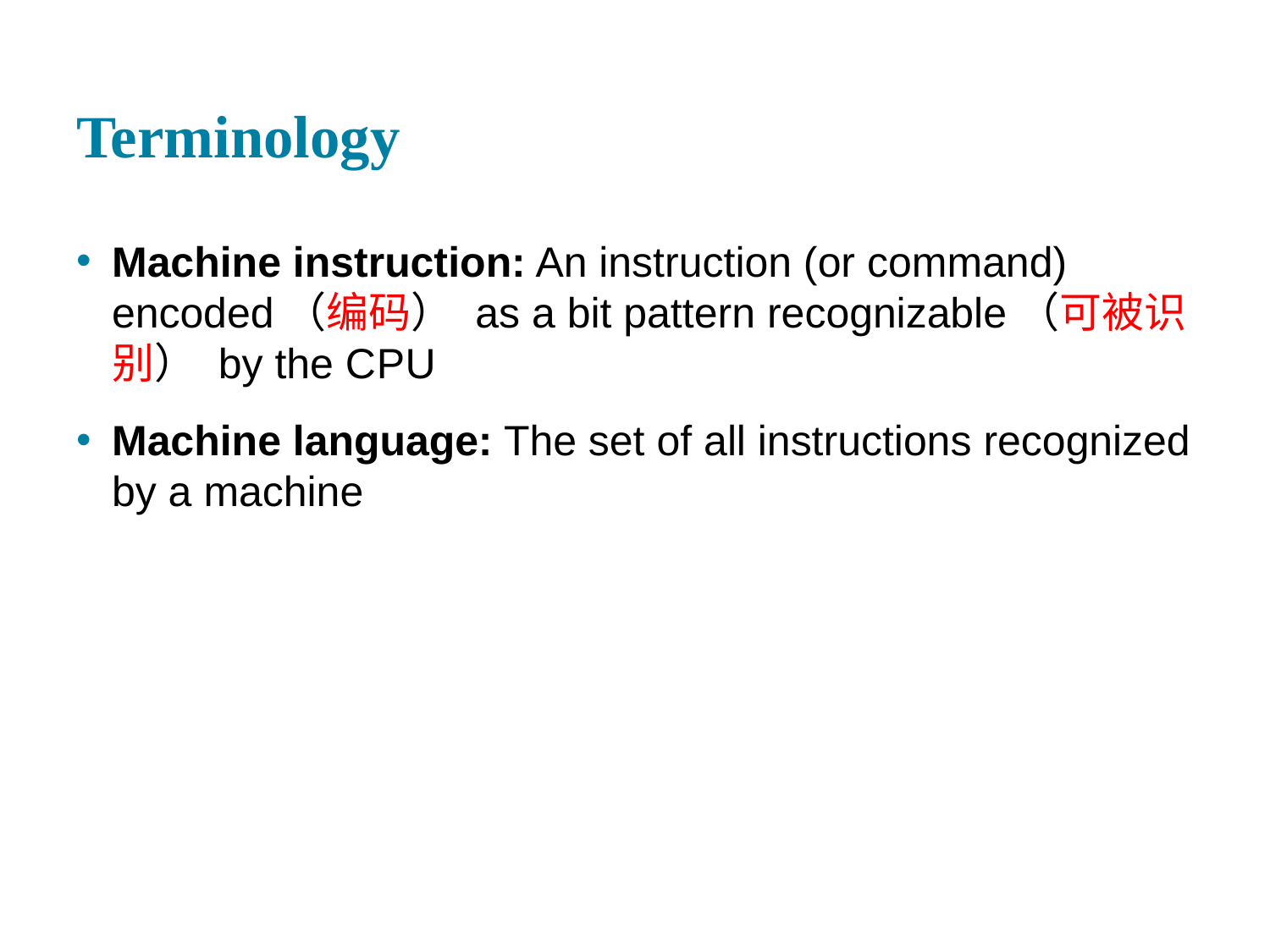

# Terminology
Machine instruction: An instruction (or command) encoded（编码） as a bit pattern recognizable（可被识别） by the C P U
Machine language: The set of all instructions recognized by a machine